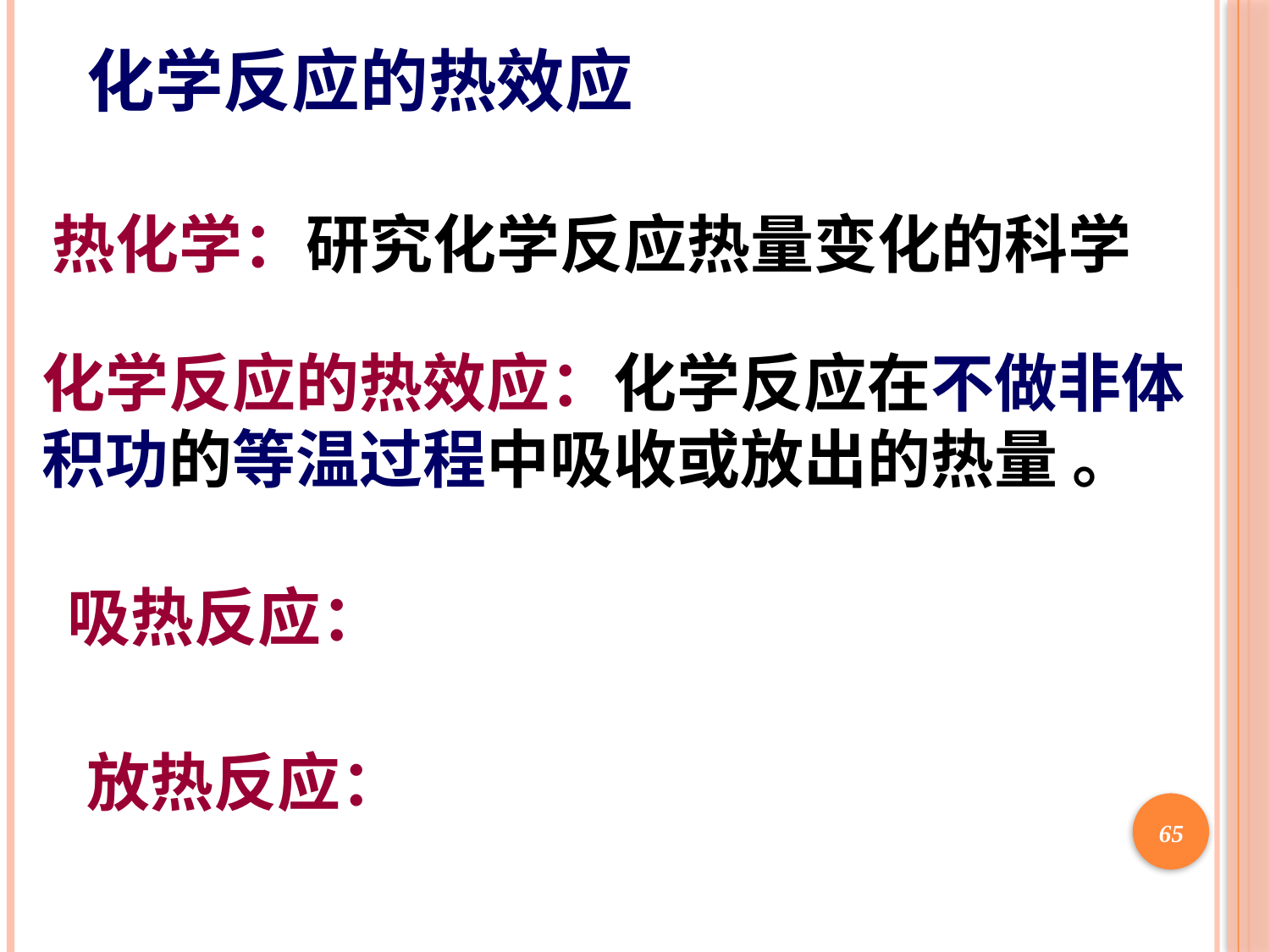

化学反应的热效应
热化学：研究化学反应热量变化的科学
化学反应的热效应：化学反应在不做非体积功的等温过程中吸收或放出的热量 。
吸热反应：
放热反应：
65